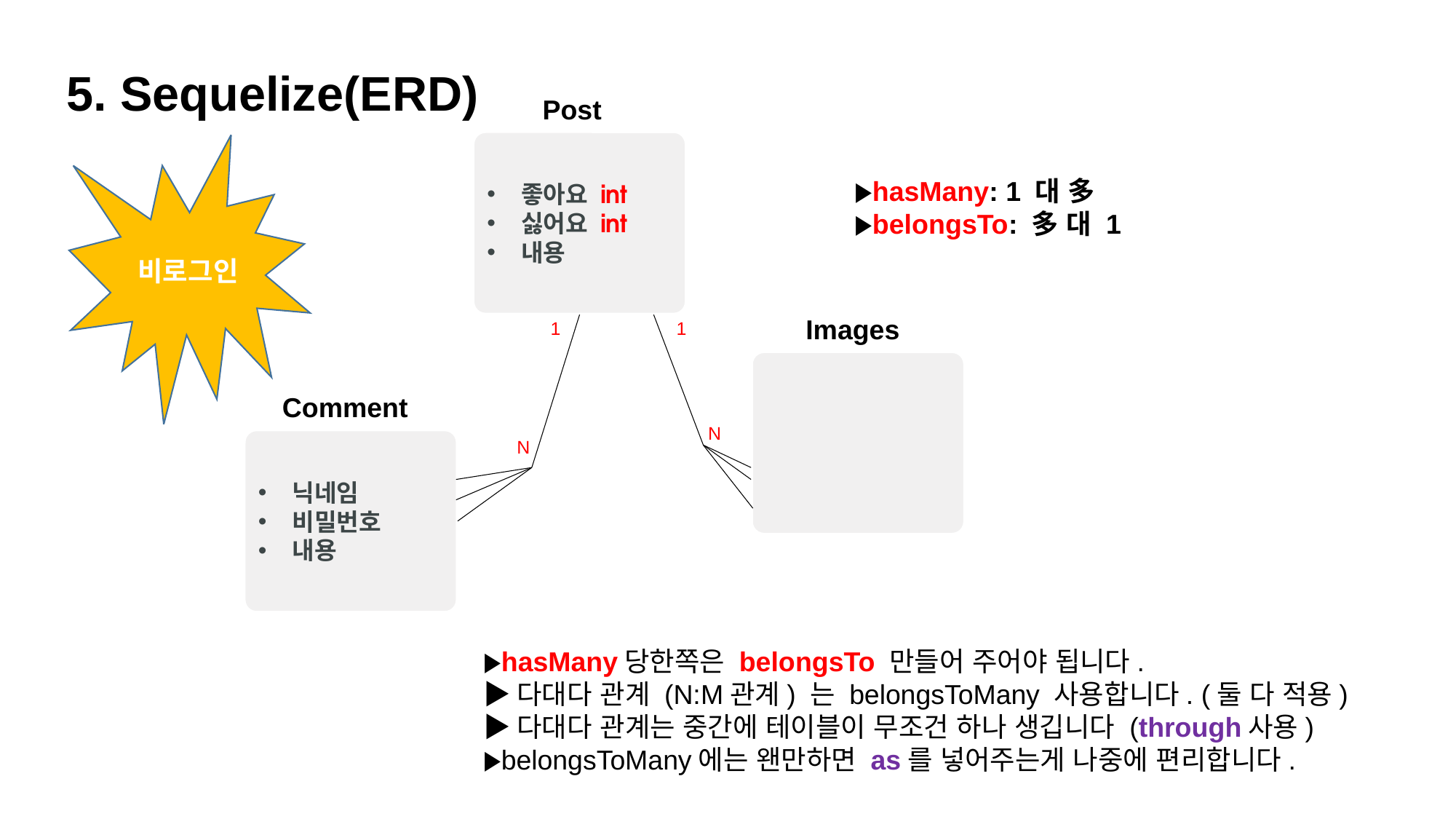

5. Sequelize(ERD)

Post
좋아요 int
싫어요 int
내용
비로그인
▶hasMany: 1 대 多
▶belongsTo: 多 대 1
Images
1
1

Comment
N
닉네임
비밀번호
내용
N
▶hasMany당한쪽은 belongsTo 만들어 주어야 됩니다.
▶다대다 관계 (N:M관계) 는 belongsToMany 사용합니다. (둘 다 적용)
▶다대다 관계는 중간에 테이블이 무조건 하나 생깁니다 (through사용)
▶belongsToMany에는 왠만하면 as를 넣어주는게 나중에 편리합니다.